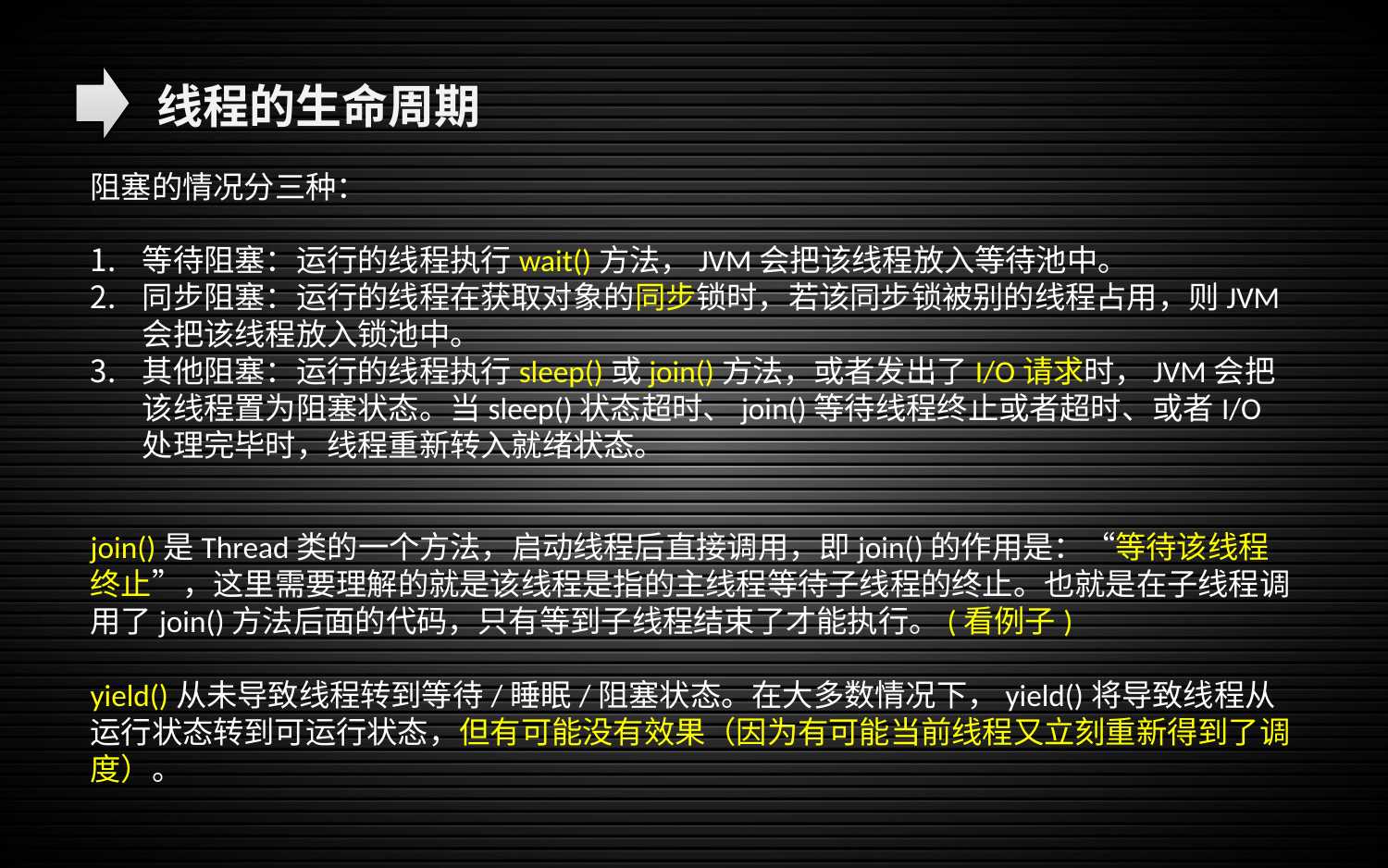

线程的生命周期
阻塞的情况分三种：

等待阻塞：运行的线程执行wait()方法，JVM会把该线程放入等待池中。
同步阻塞：运行的线程在获取对象的同步锁时，若该同步锁被别的线程占用，则JVM会把该线程放入锁池中。
其他阻塞：运行的线程执行sleep()或join()方法，或者发出了I/O请求时，JVM会把该线程置为阻塞状态。当sleep()状态超时、join()等待线程终止或者超时、或者I/O处理完毕时，线程重新转入就绪状态。
join()是Thread类的一个方法，启动线程后直接调用，即join()的作用是：“等待该线程终止”，这里需要理解的就是该线程是指的主线程等待子线程的终止。也就是在子线程调用了join()方法后面的代码，只有等到子线程结束了才能执行。(看例子)

yield()从未导致线程转到等待/睡眠/阻塞状态。在大多数情况下，yield()将导致线程从运行状态转到可运行状态，但有可能没有效果（因为有可能当前线程又立刻重新得到了调度）。